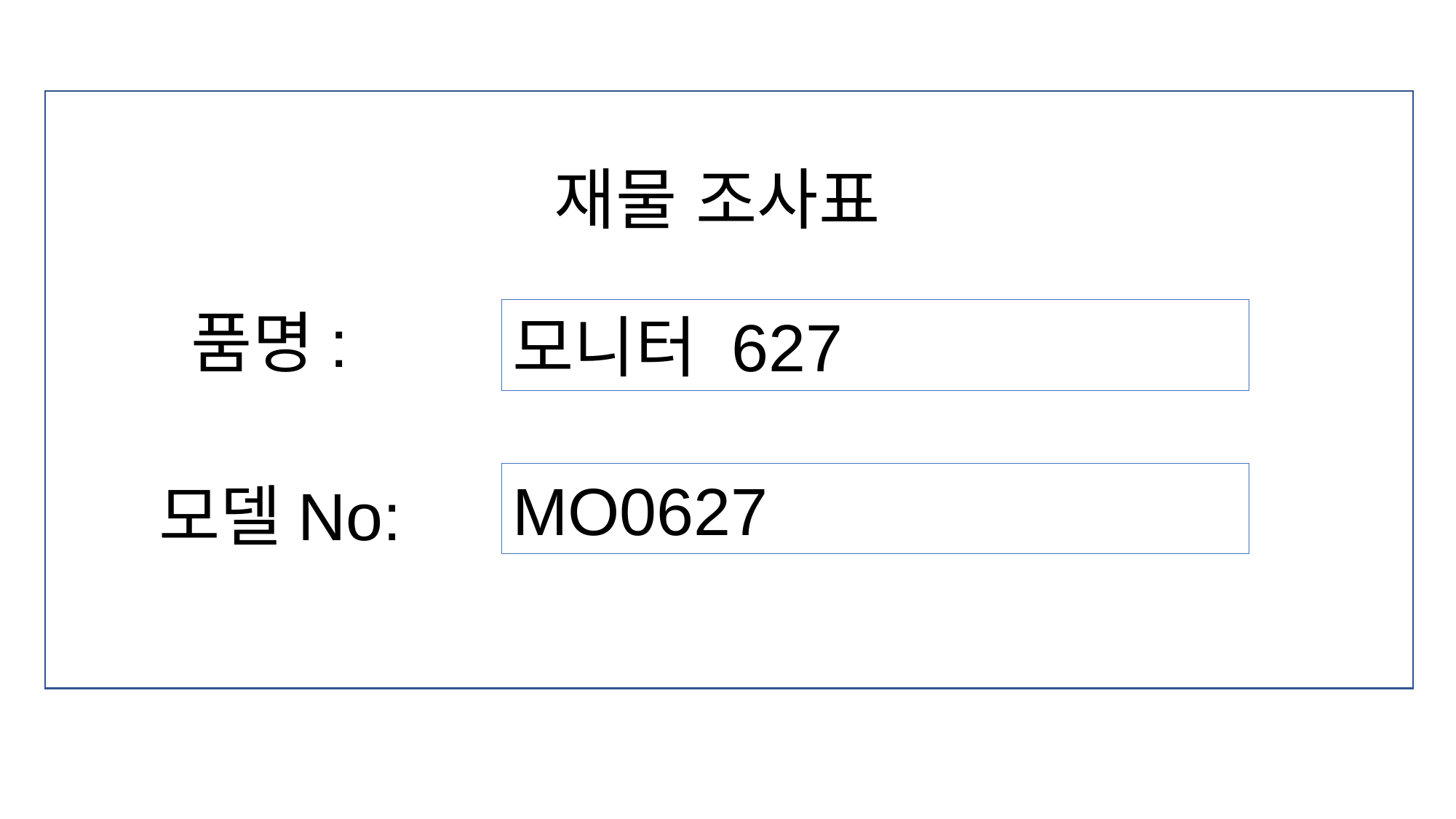

재물 조사표
품명:
모니터 627
MO0627
모델No: